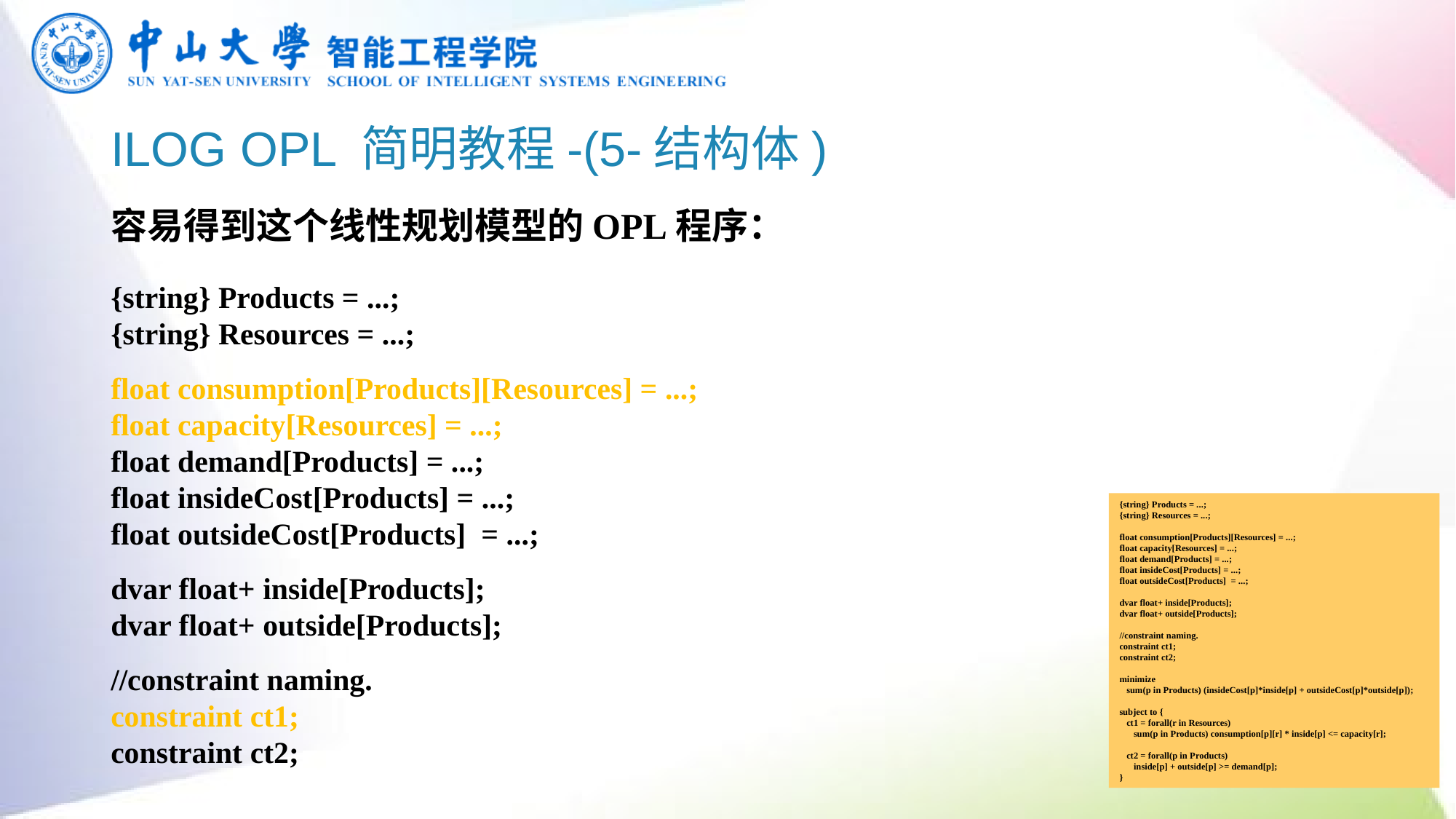

# ILOG OPL 简明教程-(5-结构体)
容易得到这个线性规划模型的OPL程序：
{string} Products = ...;
{string} Resources = ...;

float consumption[Products][Resources] = ...;
float capacity[Resources] = ...;
float demand[Products] = ...;
float insideCost[Products] = ...;
float outsideCost[Products]  = ...;

dvar float+ inside[Products];
dvar float+ outside[Products];

//constraint naming.
constraint ct1;
constraint ct2;

{string} Products = ...;
{string} Resources = ...;

float consumption[Products][Resources] = ...;
float capacity[Resources] = ...;
float demand[Products] = ...;
float insideCost[Products] = ...;
float outsideCost[Products]  = ...;

dvar float+ inside[Products];
dvar float+ outside[Products];

//constraint naming.
constraint ct1;
constraint ct2;

minimize
   sum(p in Products) (insideCost[p]*inside[p] + outsideCost[p]*outside[p]);

subject to {
   ct1 = forall(r in Resources)
      sum(p in Products) consumption[p][r] * inside[p] <= capacity[r];

   ct2 = forall(p in Products)
      inside[p] + outside[p] >= demand[p];
}